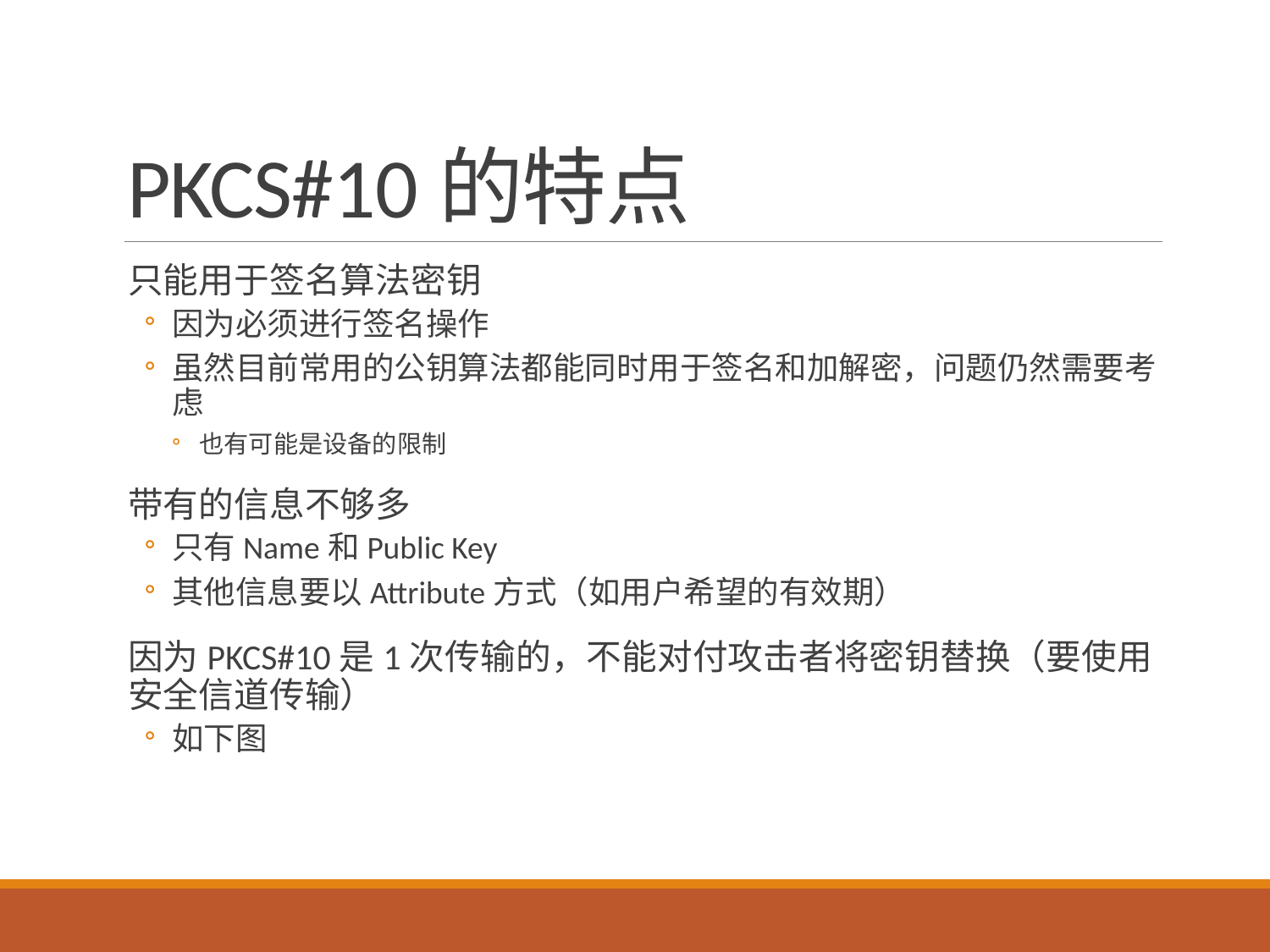

# PKCS#10的特点
只能用于签名算法密钥
因为必须进行签名操作
虽然目前常用的公钥算法都能同时用于签名和加解密，问题仍然需要考虑
也有可能是设备的限制
带有的信息不够多
只有Name和Public Key
其他信息要以Attribute方式（如用户希望的有效期）
因为PKCS#10是1次传输的，不能对付攻击者将密钥替换（要使用安全信道传输）
如下图
17